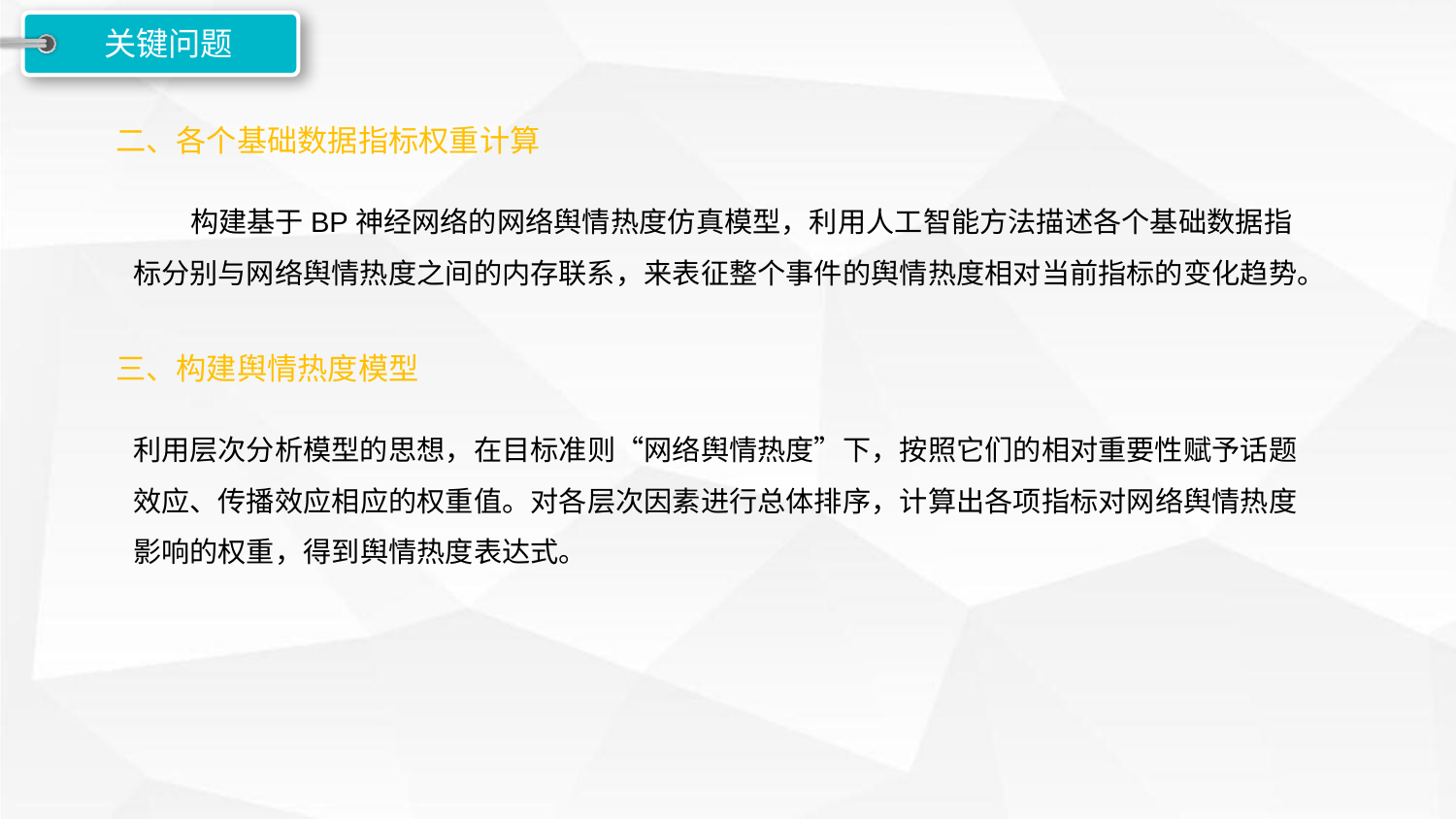

关键问题

二、各个基础数据指标权重计算
        构建基于BP神经网络的网络舆情热度仿真模型，利用人工智能方法描述各个基础数据指标分别与网络舆情热度之间的内存联系，来表征整个事件的舆情热度相对当前指标的变化趋势。
三、构建舆情热度模型
利用层次分析模型的思想，在目标准则“网络舆情热度”下，按照它们的相对重要性赋予话题效应、传播效应相应的权重值。对各层次因素进行总体排序，计算出各项指标对网络舆情热度影响的权重，得到舆情热度表达式。